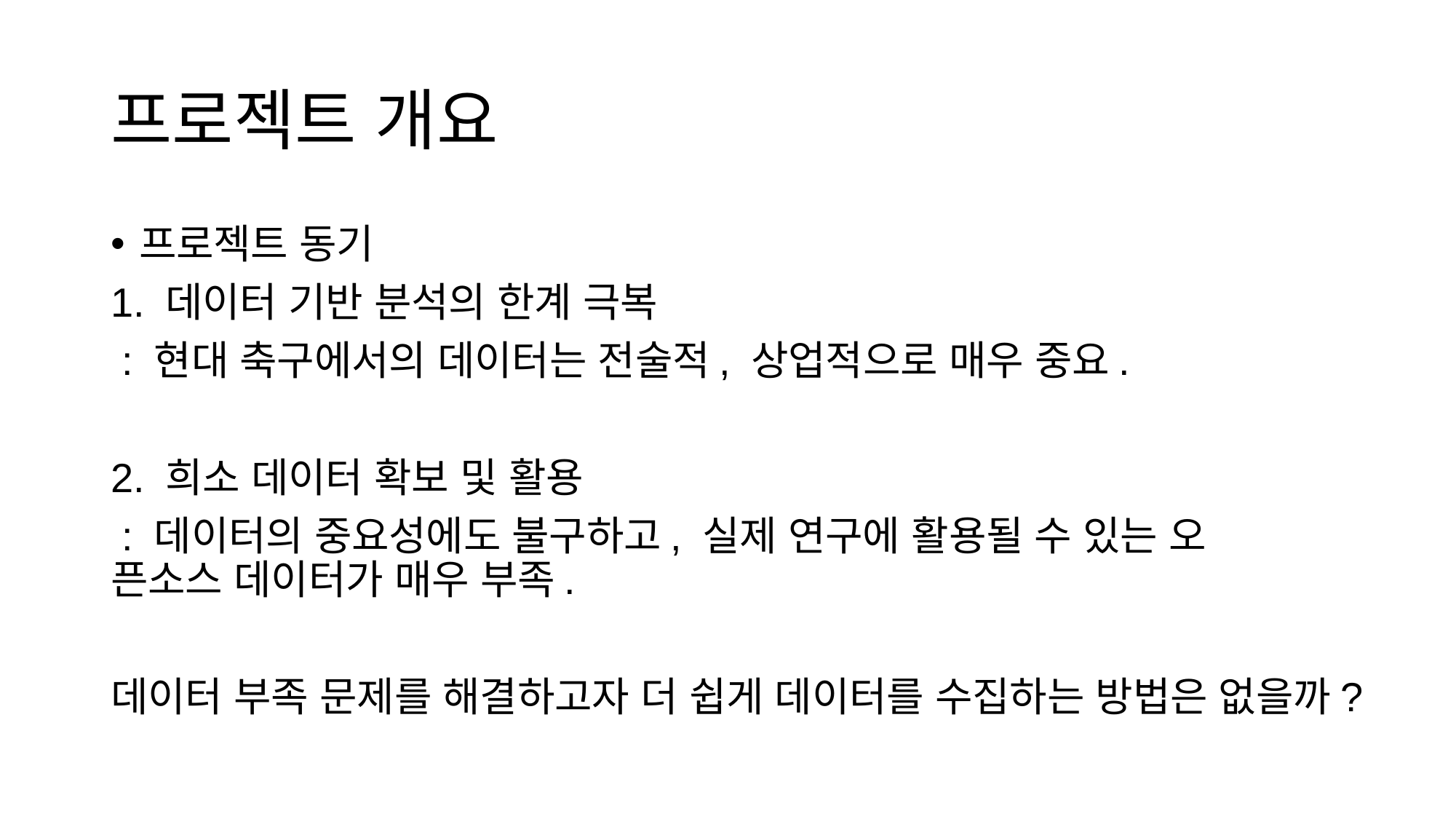

# 프로젝트 개요
프로젝트 동기
1. 데이터 기반 분석의 한계 극복
 : 현대 축구에서의 데이터는 전술적, 상업적으로 매우 중요.

2. 희소 데이터 확보 및 활용
 : 데이터의 중요성에도 불구하고, 실제 연구에 활용될 수 있는 오         픈소스 데이터가 매우 부족.

데이터 부족 문제를 해결하고자 더 쉽게 데이터를 수집하는 방법은 없을까?